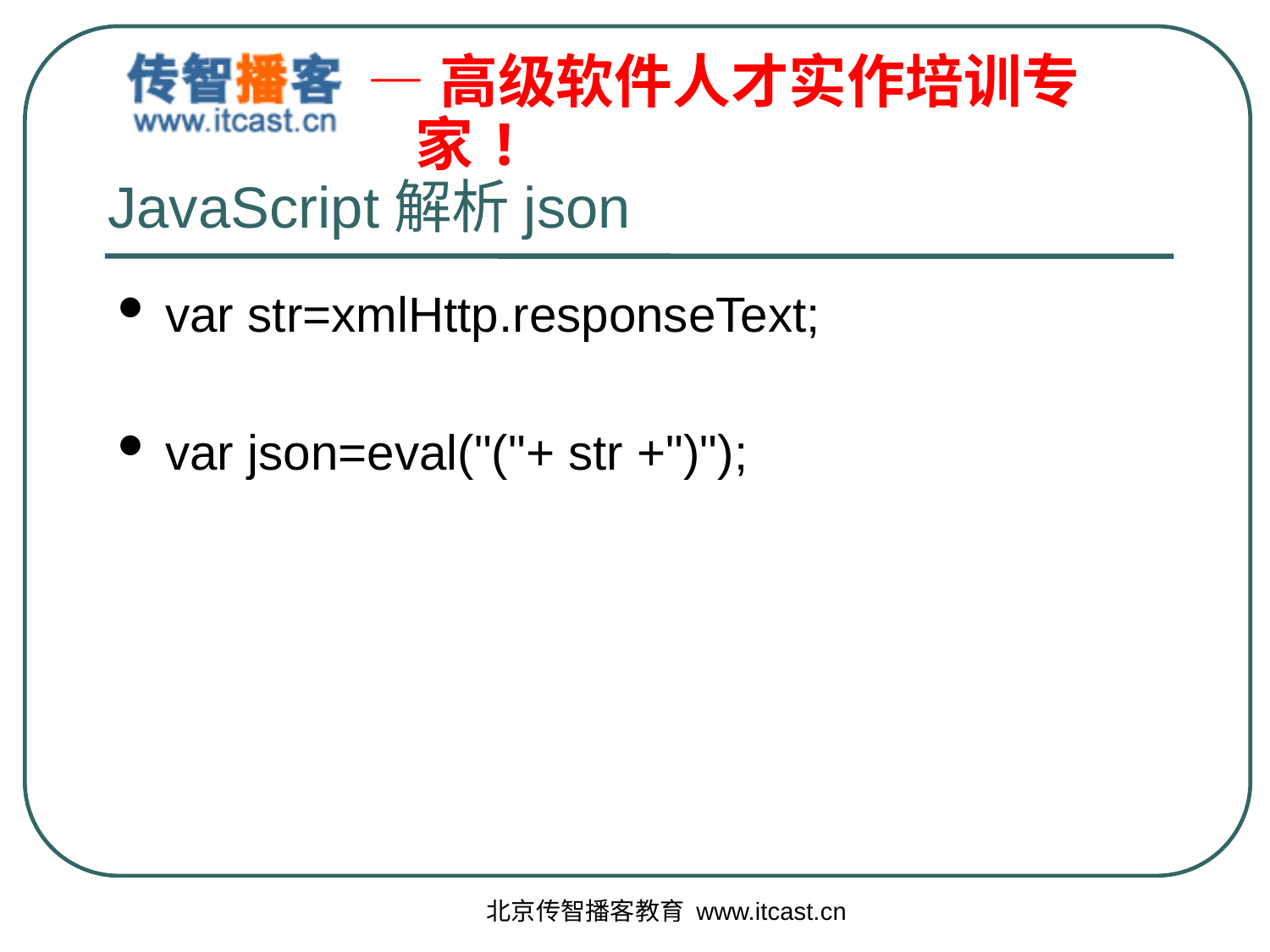

# JavaScript解析json
var str=xmlHttp.responseText;

var json=eval("("+ str +")");
北京传智播客教育 www.itcast.cn